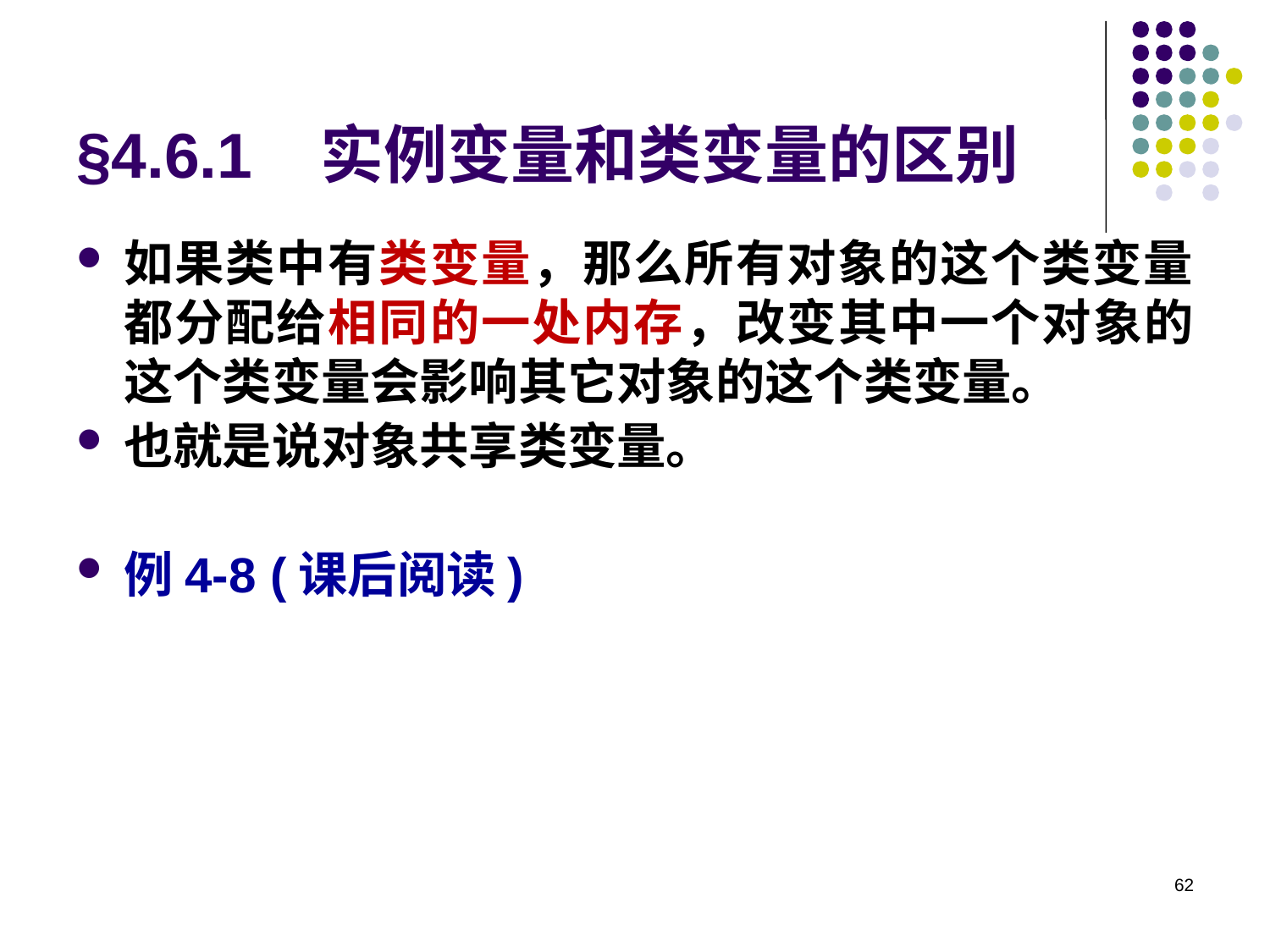

# §4.6.1   实例变量和类变量的区别
如果类中有类变量，那么所有对象的这个类变量都分配给相同的一处内存，改变其中一个对象的这个类变量会影响其它对象的这个类变量。
也就是说对象共享类变量。

例4-8 (课后阅读)

62